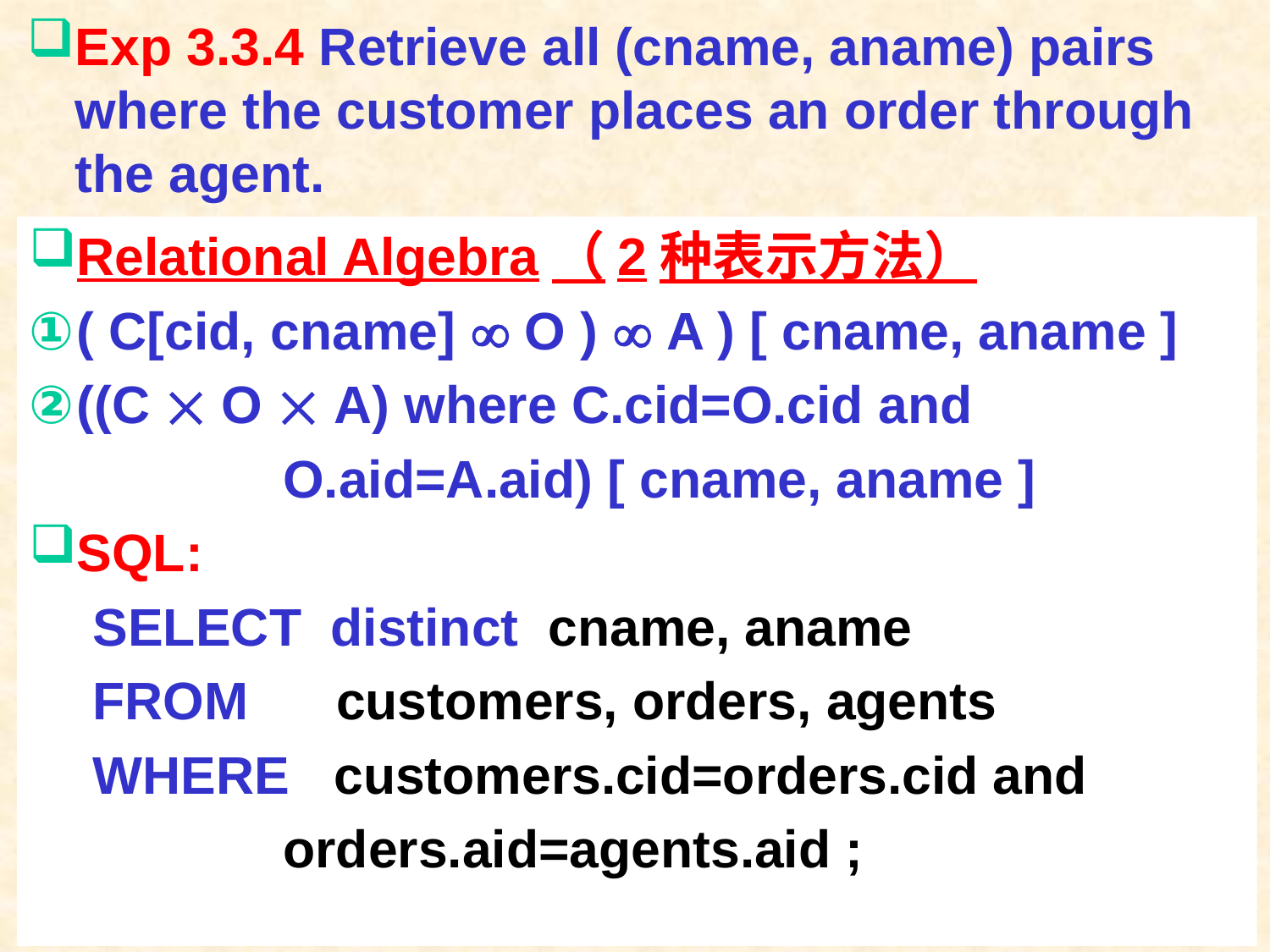

# Exp 3.3.4 Retrieve all (cname, aname) pairs where the customer places an order through the agent.
Relational Algebra（2种表示方法）
( C[cid, cname] ∞ O ) ∞ A ) [ cname, aname ]
((C × O × A) where C.cid=O.cid and
O.aid=A.aid) [ cname, aname ]
SQL:
SELECT  distinct  cname, aname
FROM      customers, orders, agents
WHERE   customers.cid=orders.cid and
orders.aid=agents.aid ;

Database Principles & Programming
37